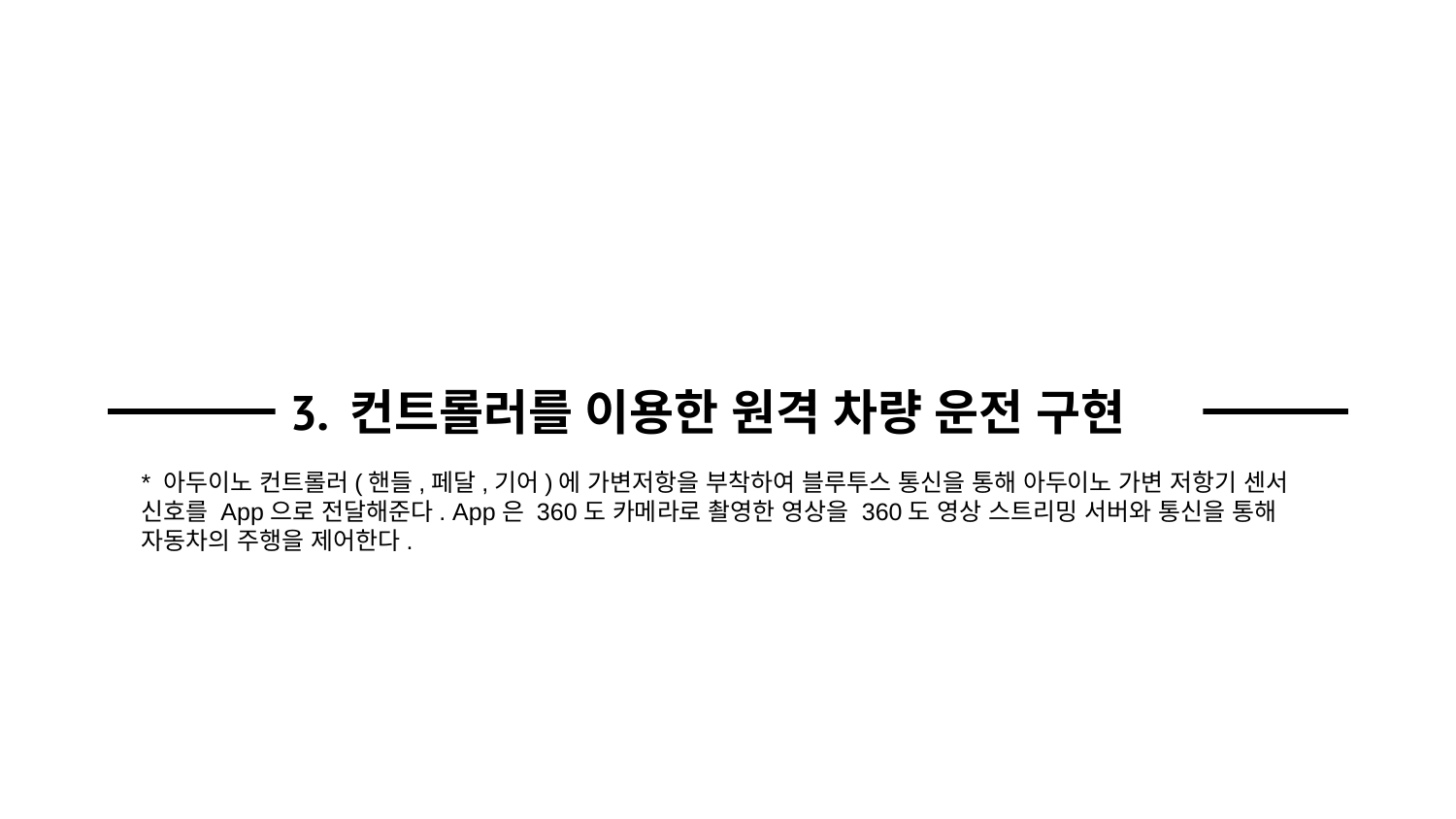

3. 컨트롤러를 이용한 원격 차량 운전 구현
* 아두이노 컨트롤러(핸들,페달,기어)에 가변저항을 부착하여 블루투스 통신을 통해 아두이노 가변 저항기 센서 신호를 App으로 전달해준다. App은 360도 카메라로 촬영한 영상을 360도 영상 스트리밍 서버와 통신을 통해 자동차의 주행을 제어한다.